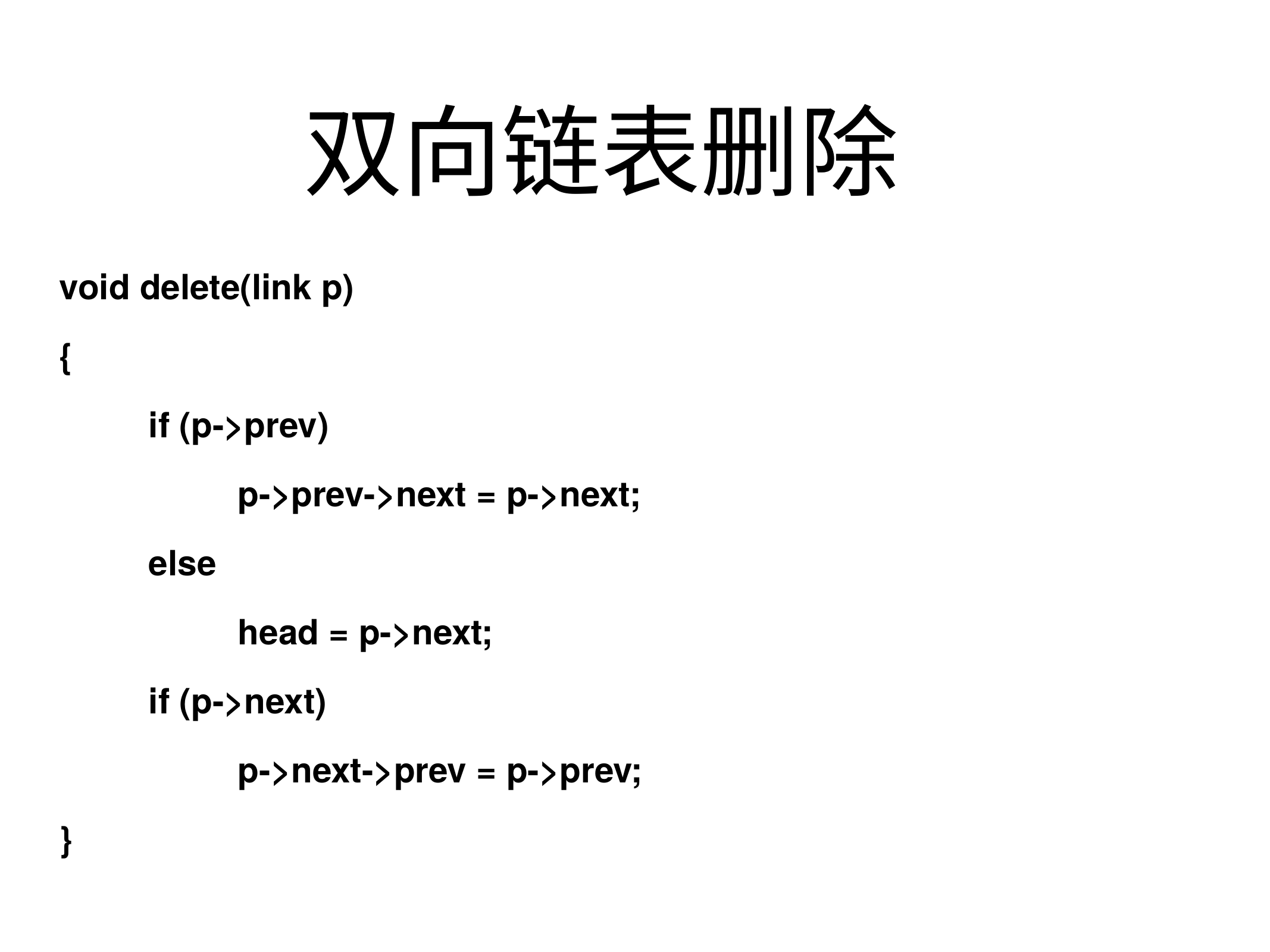

# 双向链表删除
void delete(link p)
{
	if (p->prev)
		p->prev->next = p->next;
	else
		head = p->next;
	if (p->next)
		p->next->prev = p->prev;
}